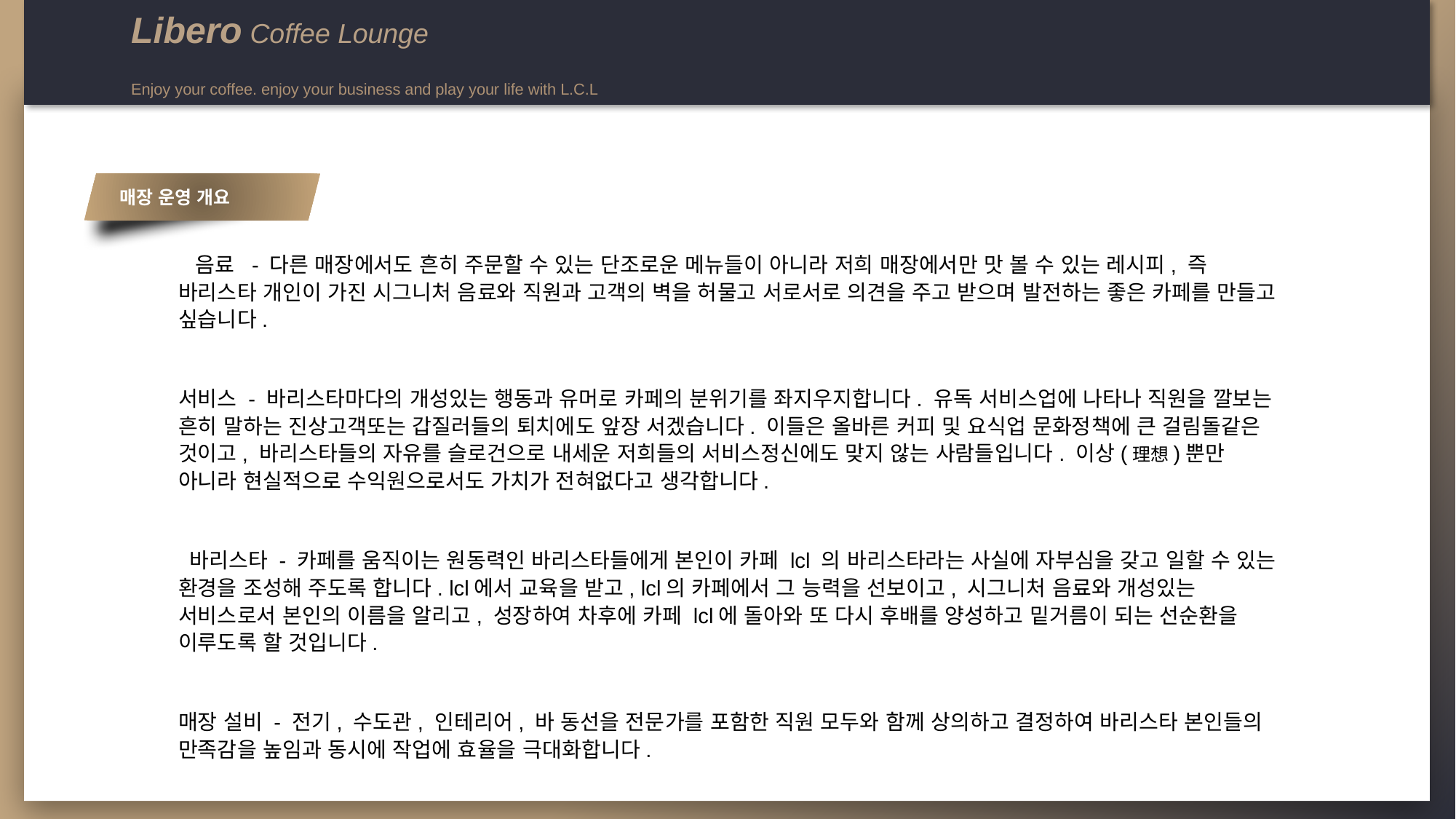

Libero Coffee Lounge
Enjoy your coffee. enjoy your business and play your life with L.C.L

매장 운영 개요

  음료  - 다른 매장에서도 흔히 주문할 수 있는 단조로운 메뉴들이 아니라 저희 매장에서만 맛 볼 수 있는 레시피, 즉 바리스타 개인이 가진 시그니처 음료와 직원과 고객의 벽을 허물고 서로서로 의견을 주고 받으며 발전하는 좋은 카페를 만들고 싶습니다.

서비스 - 바리스타마다의 개성있는 행동과 유머로 카페의 분위기를 좌지우지합니다. 유독 서비스업에 나타나 직원을 깔보는 흔히 말하는 진상고객또는 갑질러들의 퇴치에도 앞장 서겠습니다. 이들은 올바른 커피 및 요식업 문화정책에 큰 걸림돌같은 것이고, 바리스타들의 자유를 슬로건으로 내세운 저희들의 서비스정신에도 맞지 않는 사람들입니다. 이상(理想)뿐만 아니라 현실적으로 수익원으로서도 가치가 전혀없다고 생각합니다.

 바리스타 - 카페를 움직이는 원동력인 바리스타들에게 본인이 카페 lcl 의 바리스타라는 사실에 자부심을 갖고 일할 수 있는 환경을 조성해 주도록 합니다. lcl에서 교육을 받고, lcl의 카페에서 그 능력을 선보이고, 시그니처 음료와 개성있는 서비스로서 본인의 이름을 알리고, 성장하여 차후에 카페 lcl에 돌아와 또 다시 후배를 양성하고 밑거름이 되는 선순환을 이루도록 할 것입니다.

매장 설비 - 전기, 수도관, 인테리어, 바 동선을 전문가를 포함한 직원 모두와 함께 상의하고 결정하여 바리스타 본인들의 만족감을 높임과 동시에 작업에 효율을 극대화합니다.